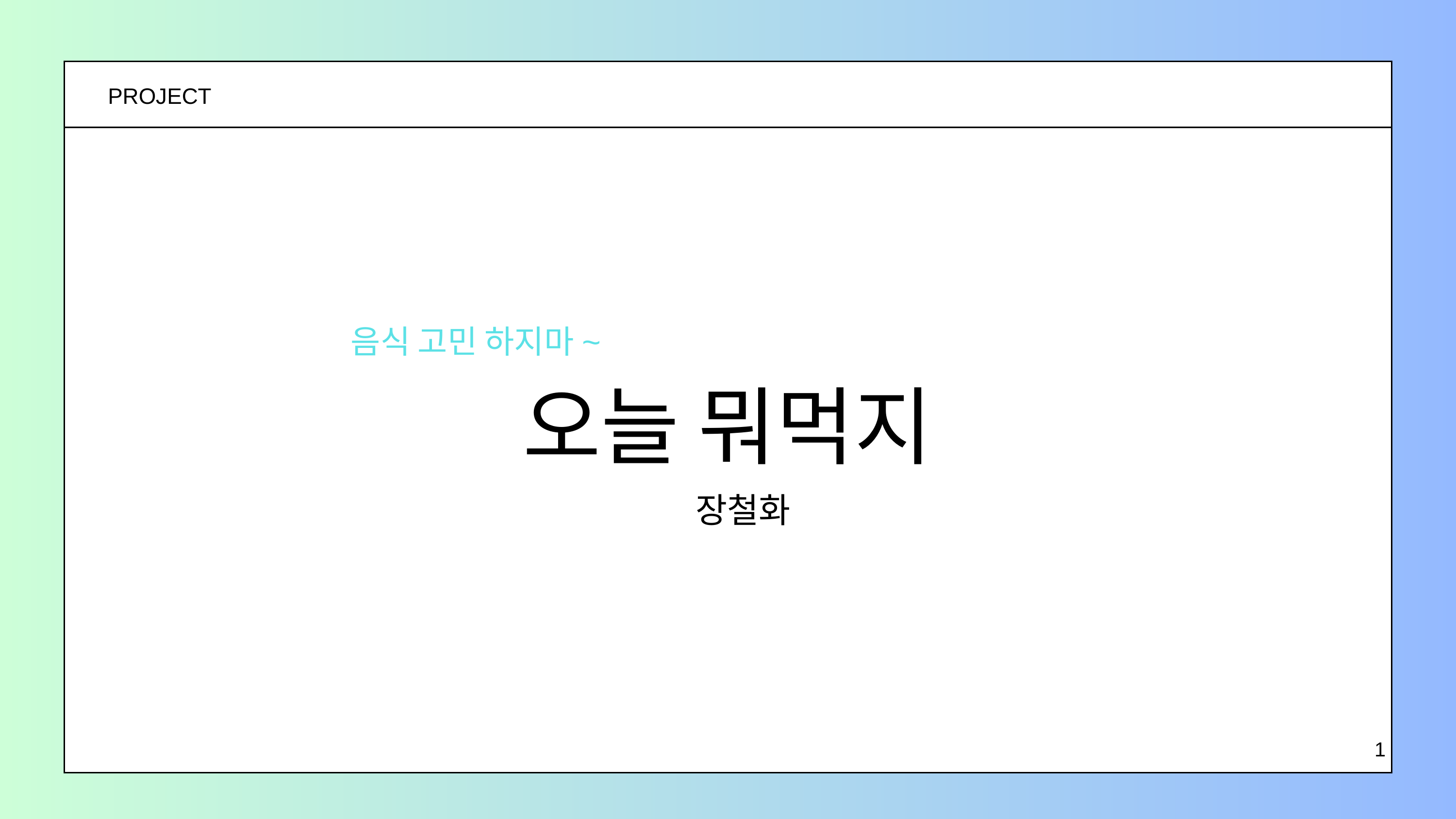

PROJECT

음식 고민 하지마~
오늘 뭐먹지
장철화
1